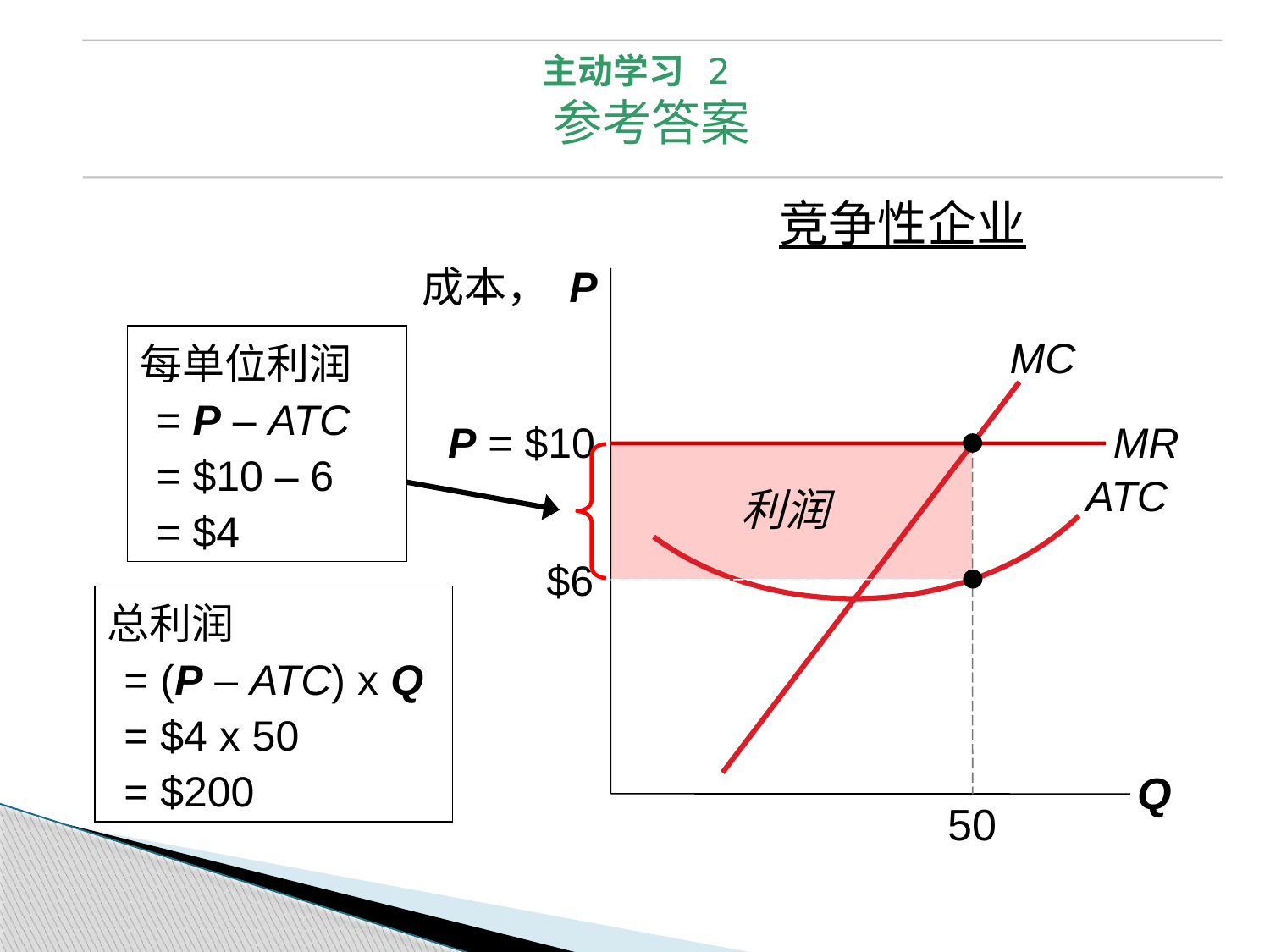

主动学习  2
参考答案

竞争性企业
成本， P

Q
每单位利润
= P – ATC
= $10 – 6
= $4
MC

ATC
P = $10
MR

50

利润

$6

总利润
= (P – ATC) x Q = $4 x 50
= $200